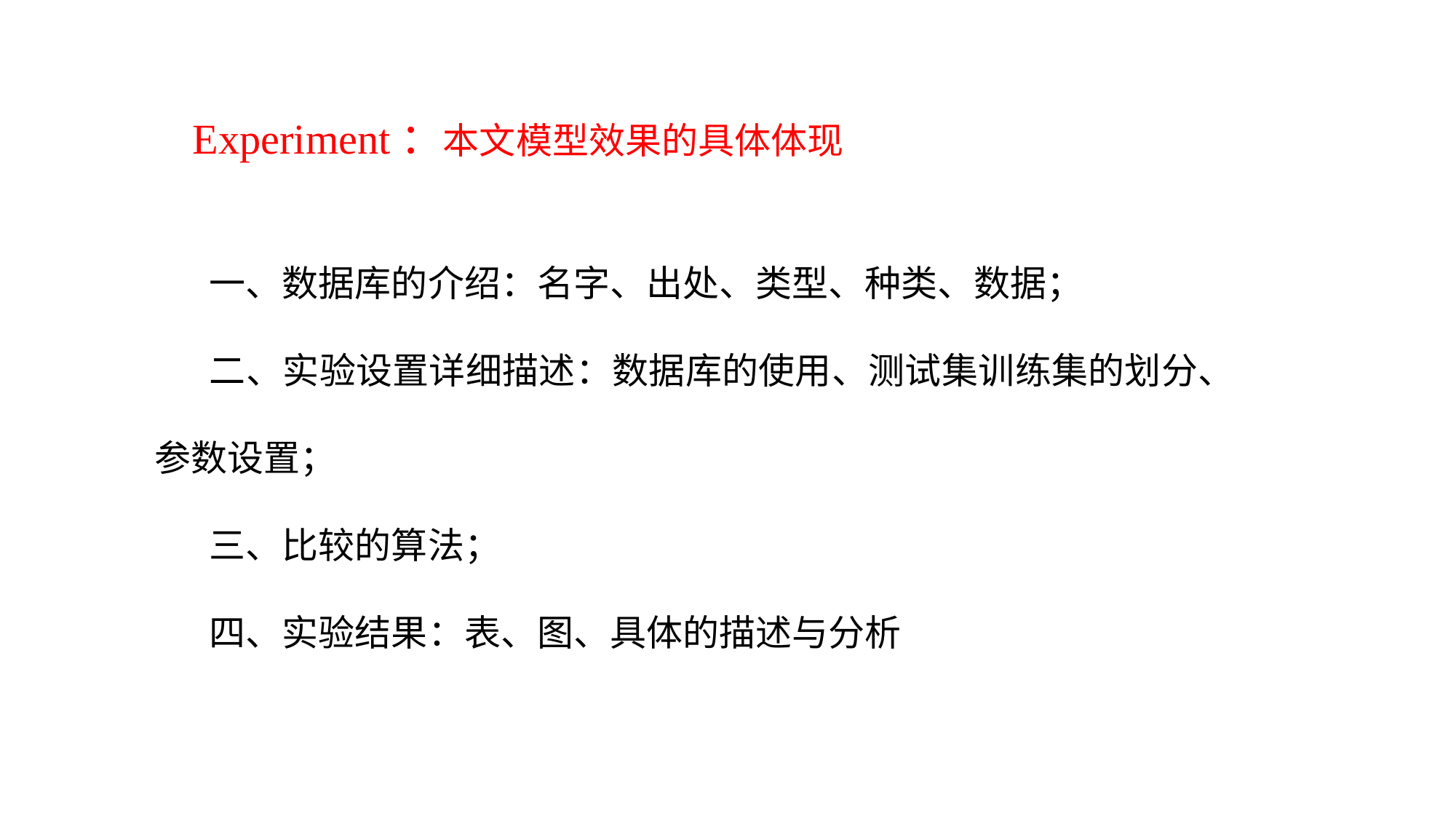

Experiment：本文模型效果的具体体现

一、数据库的介绍：名字、出处、类型、种类、数据；
二、实验设置详细描述：数据库的使用、测试集训练集的划分、参数设置；
三、比较的算法；
四、实验结果：表、图、具体的描述与分析